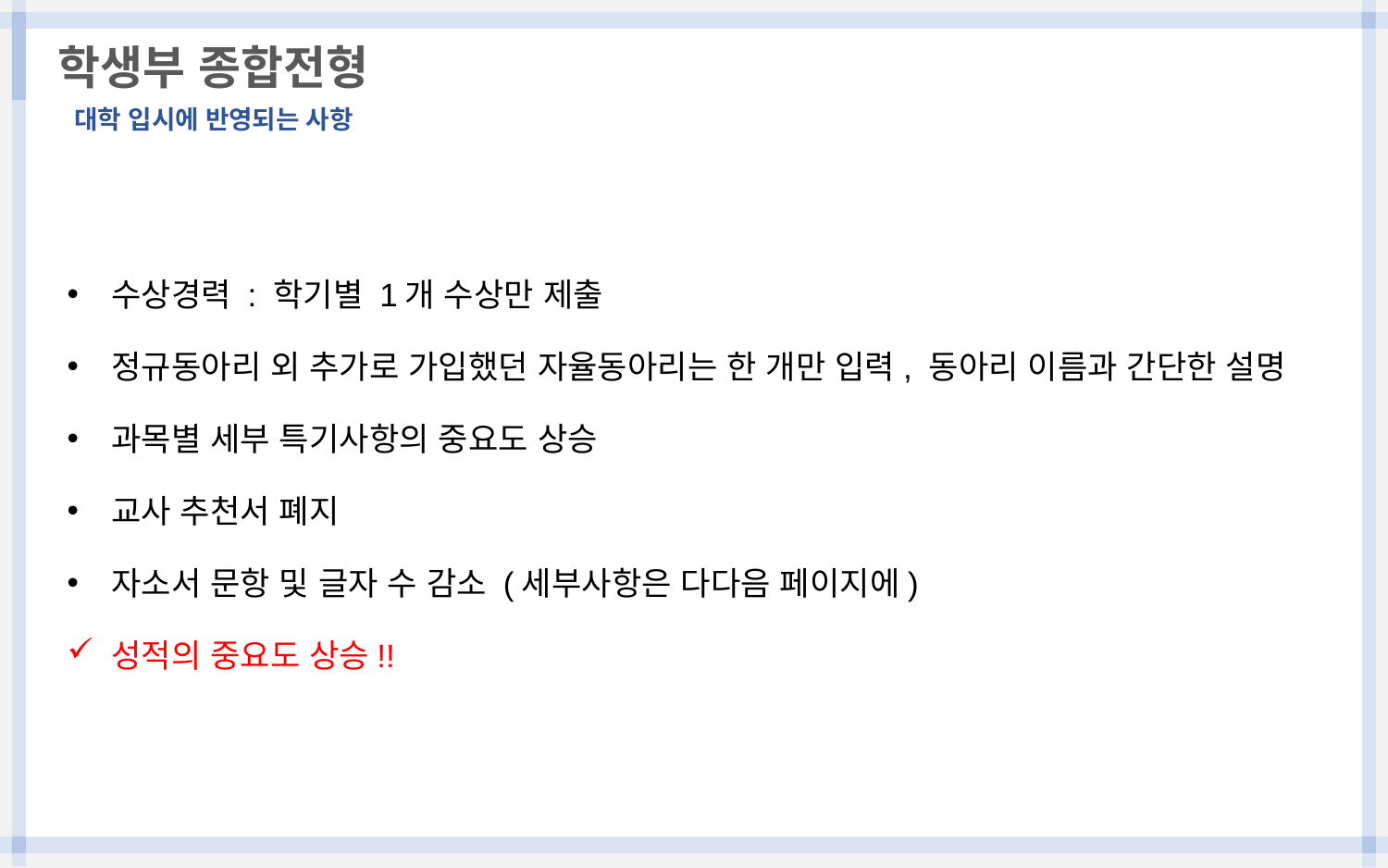

학생부 종합전형
대학 입시에 반영되는 사항

수상경력 : 학기별 1개 수상만 제출
정규동아리 외 추가로 가입했던 자율동아리는 한 개만 입력, 동아리 이름과 간단한 설명
과목별 세부 특기사항의 중요도 상승
교사 추천서 폐지
자소서 문항 및 글자 수 감소 (세부사항은 다다음 페이지에)
성적의 중요도 상승!!